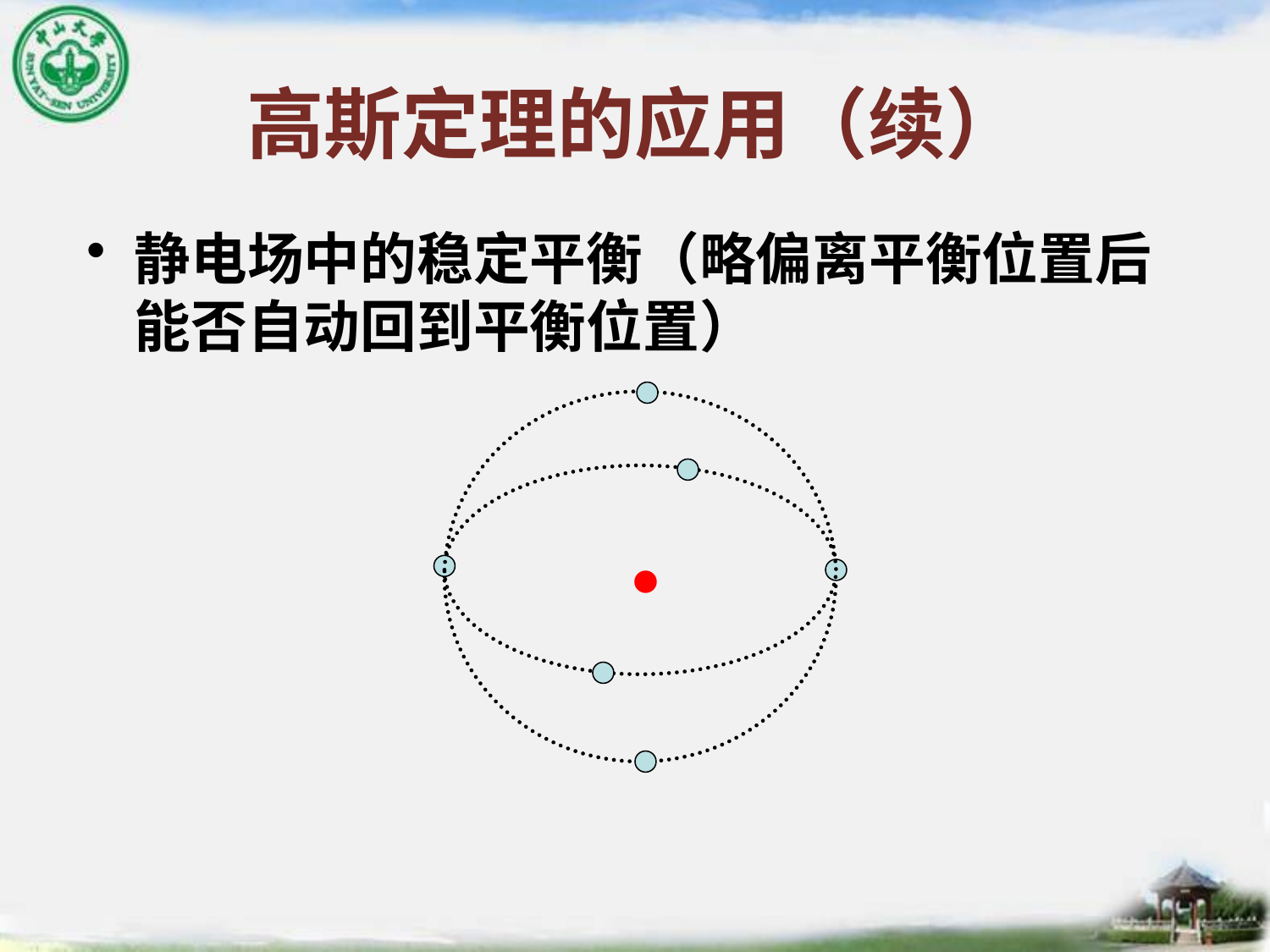

# 高斯定理的应用（续）
静电场中的稳定平衡（略偏离平衡位置后能否自动回到平衡位置）

37